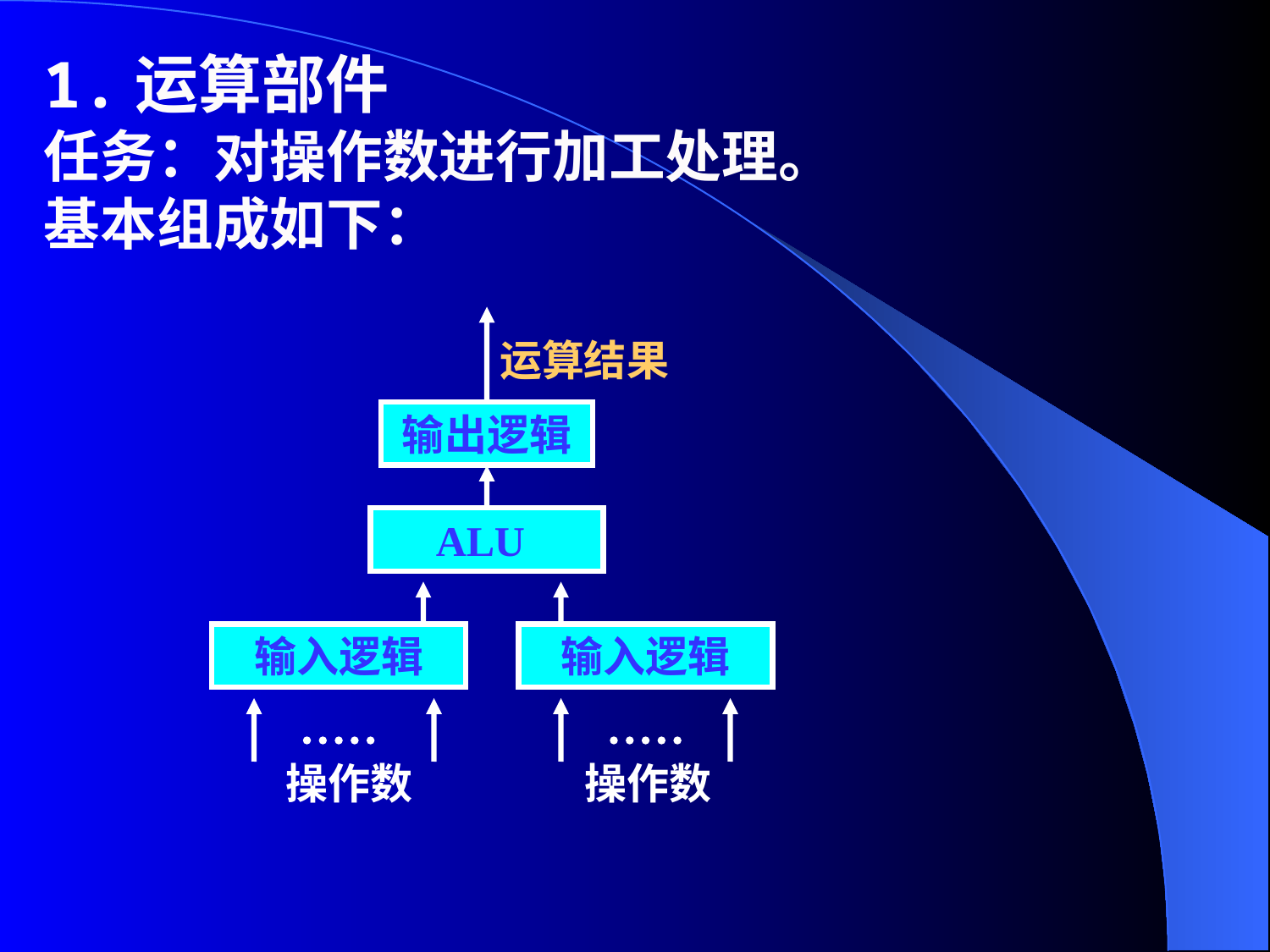

1.运算部件
任务：对操作数进行加工处理。
基本组成如下：

运算结果
输出逻辑

     ALU

输入逻辑
输入逻辑

操作数
操作数